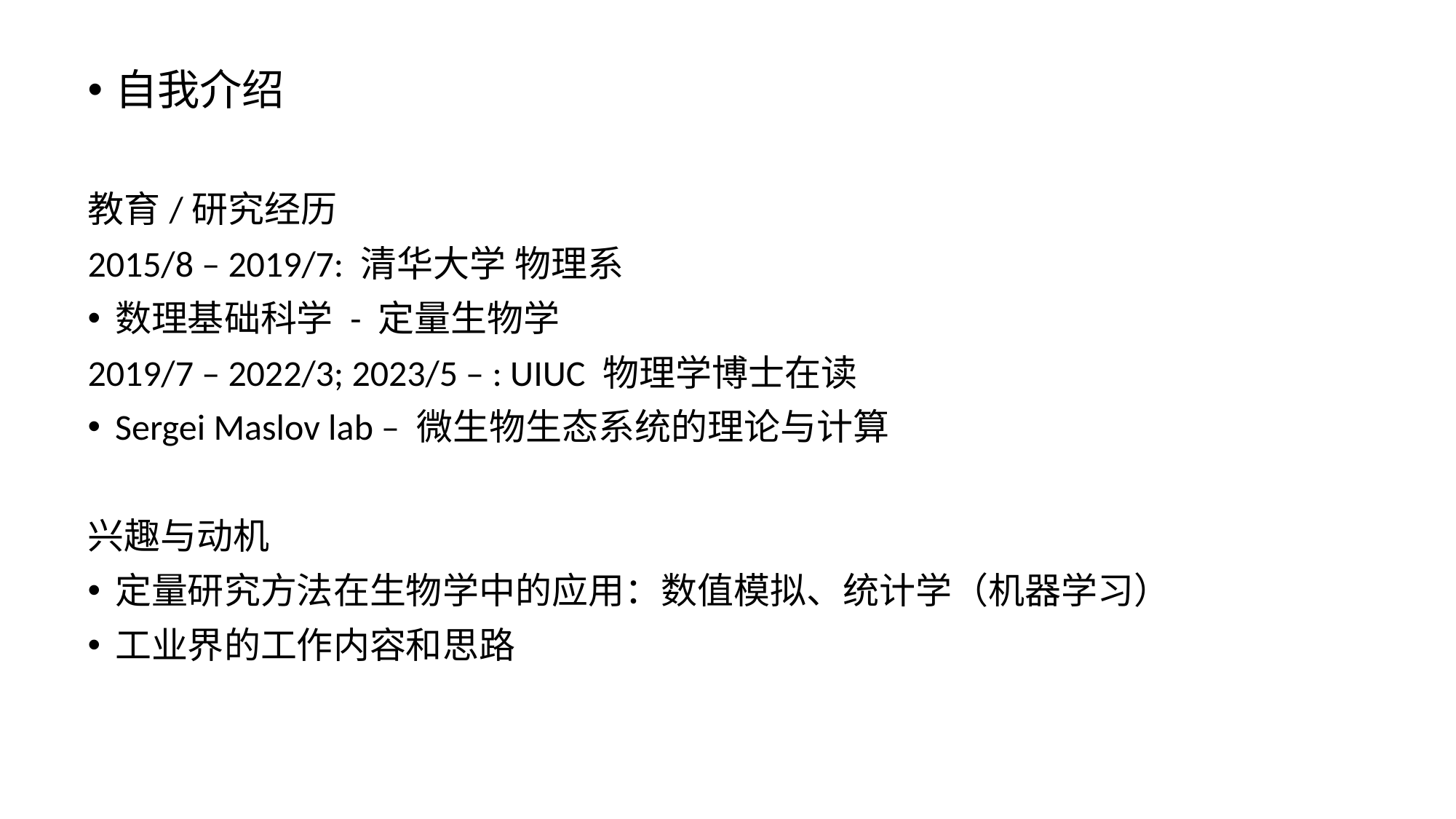

自我介绍

教育/研究经历
2015/8 – 2019/7: 清华大学 物理系
数理基础科学 - 定量生物学
2019/7 – 2022/3; 2023/5 – : UIUC 物理学博士在读
Sergei Maslov lab – 微生物生态系统的理论与计算

兴趣与动机
定量研究方法在生物学中的应用：数值模拟、统计学（机器学习）
工业界的工作内容和思路